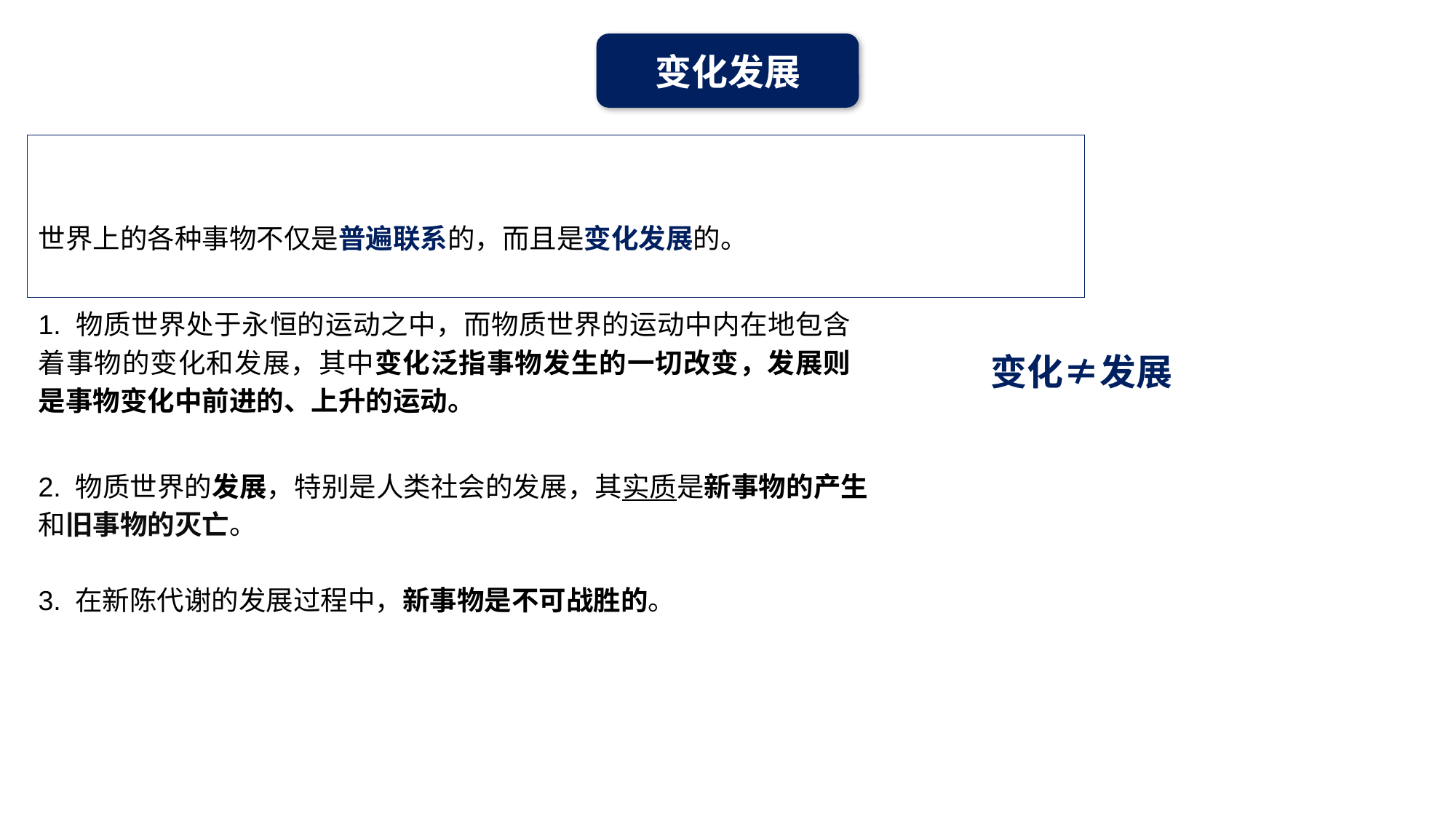

变化发展

世界上的各种事物不仅是普遍联系的，而且是变化发展的。

1. 物质世界处于永恒的运动之中，而物质世界的运动中内在地包含着事物的变化和发展，其中变化泛指事物发生的一切改变，发展则是事物变化中前进的、上升的运动。

变化≠发展
2. 物质世界的发展，特别是人类社会的发展，其实质是新事物的产生和旧事物的灭亡。

3. 在新陈代谢的发展过程中，新事物是不可战胜的。